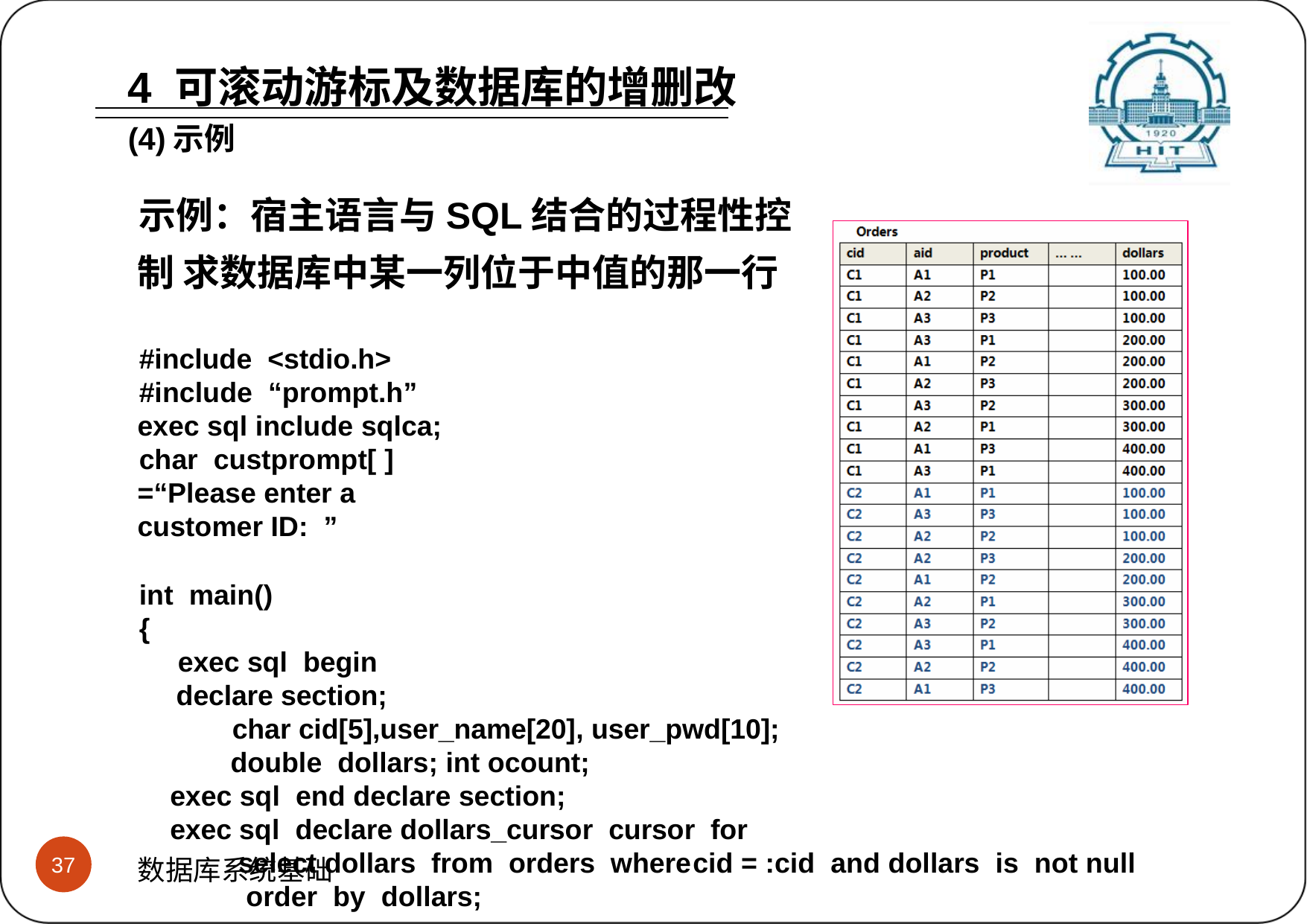

# 4 可滚动游标及数据库的增删改
(4)示例
示例：宿主语言与SQL结合的过程性控制 求数据库中某一列位于中值的那一行

#include  <stdio.h>
#include  “prompt.h” exec sql include sqlca;
char  custprompt[ ] =“Please enter a customer ID:  ”

int  main()
{
exec sql  begin declare section;
char cid[5],user_name[20], user_pwd[10]; double  dollars; int ocount;
exec sql  end declare section;
exec sql  declare dollars_cursor  cursor  for
select dollars  from  orders  where	cid = :cid  and dollars  is  not null order  by  dollars;

int i;